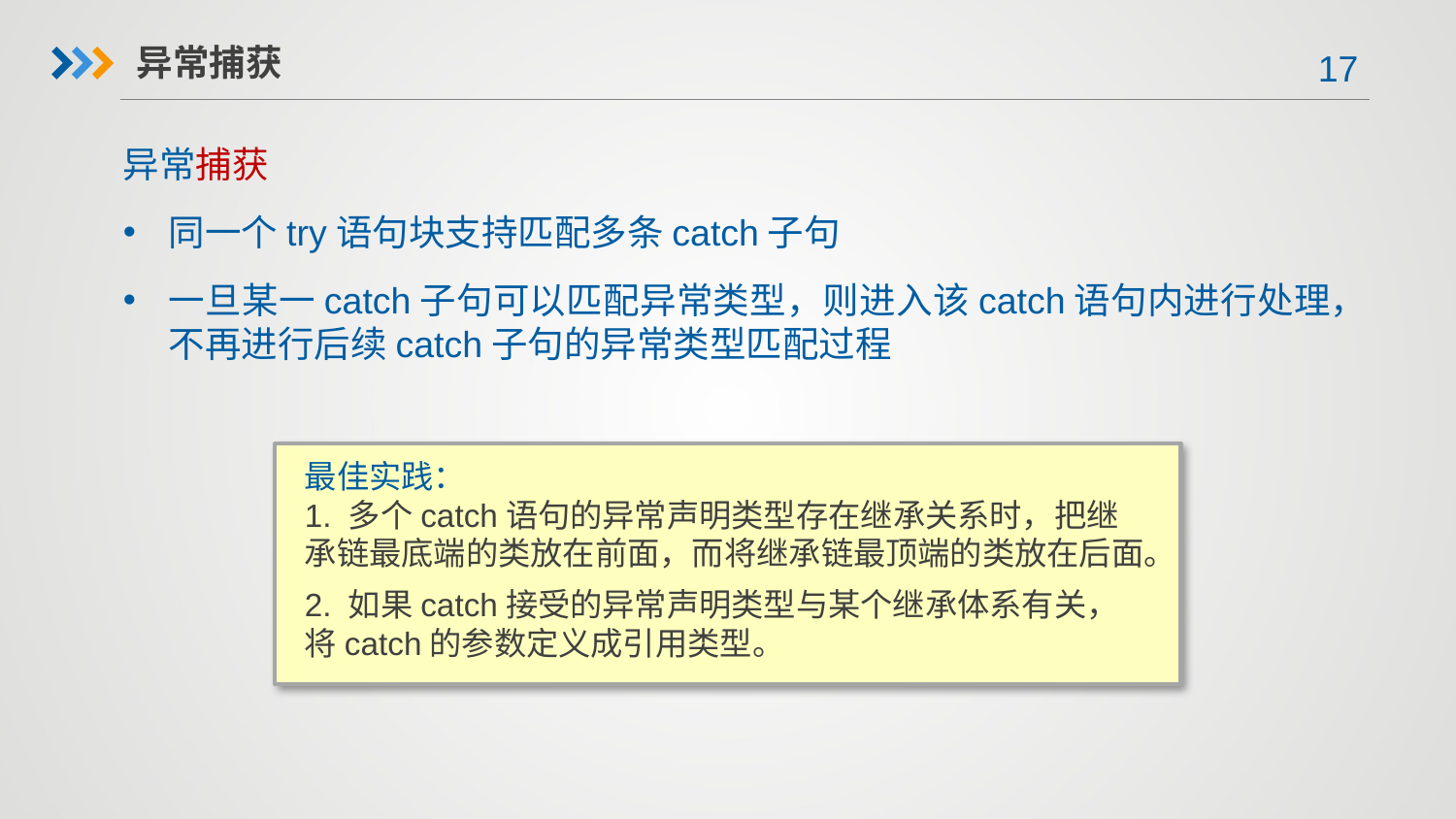

异常捕获
异常捕获
同一个try语句块支持匹配多条catch子句
一旦某一catch子句可以匹配异常类型，则进入该catch语句内进行处理，不再进行后续catch子句的异常类型匹配过程

最佳实践：
1. 多个catch语句的异常声明类型存在继承关系时，把继承链最底端的类放在前面，而将继承链最顶端的类放在后面。
2. 如果catch接受的异常声明类型与某个继承体系有关，将catch的参数定义成引用类型。